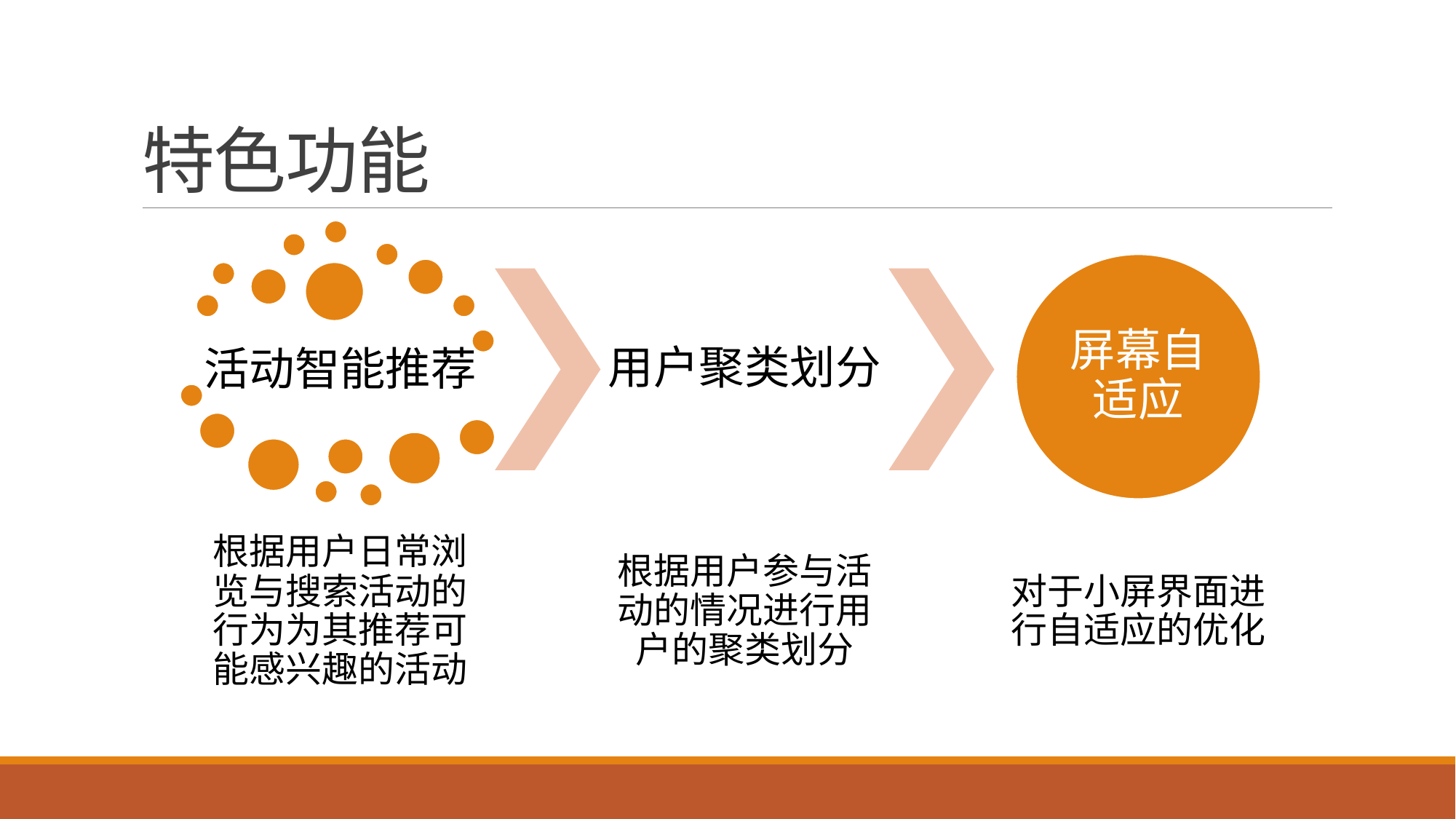

# 特色功能
活动智能推荐
根据用户日常浏览与搜索活动的行为为其推荐可能感兴趣的活动
用户聚类划分
根据用户参与活动的情况进行用户的聚类划分
屏幕自适应
对于小屏界面进行自适应的优化